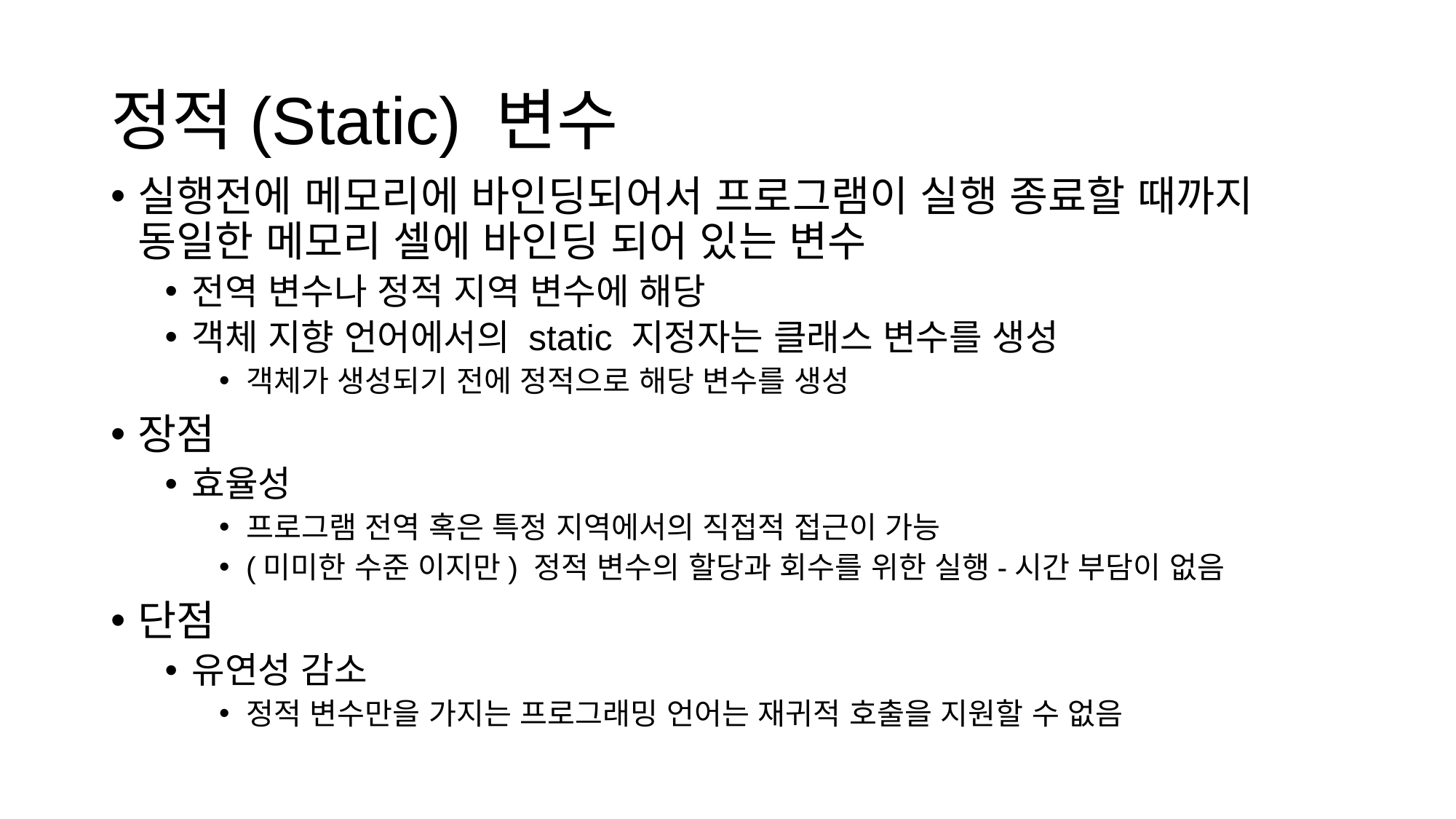

# 정적(Static) 변수
실행전에 메모리에 바인딩되어서 프로그램이 실행 종료할 때까지 동일한 메모리 셀에 바인딩 되어 있는 변수
전역 변수나 정적 지역 변수에 해당
객체 지향 언어에서의 static 지정자는 클래스 변수를 생성
객체가 생성되기 전에 정적으로 해당 변수를 생성
장점
효율성
프로그램 전역 혹은 특정 지역에서의 직접적 접근이 가능
(미미한 수준 이지만) 정적 변수의 할당과 회수를 위한 실행-시간 부담이 없음
단점
유연성 감소
정적 변수만을 가지는 프로그래밍 언어는 재귀적 호출을 지원할 수 없음